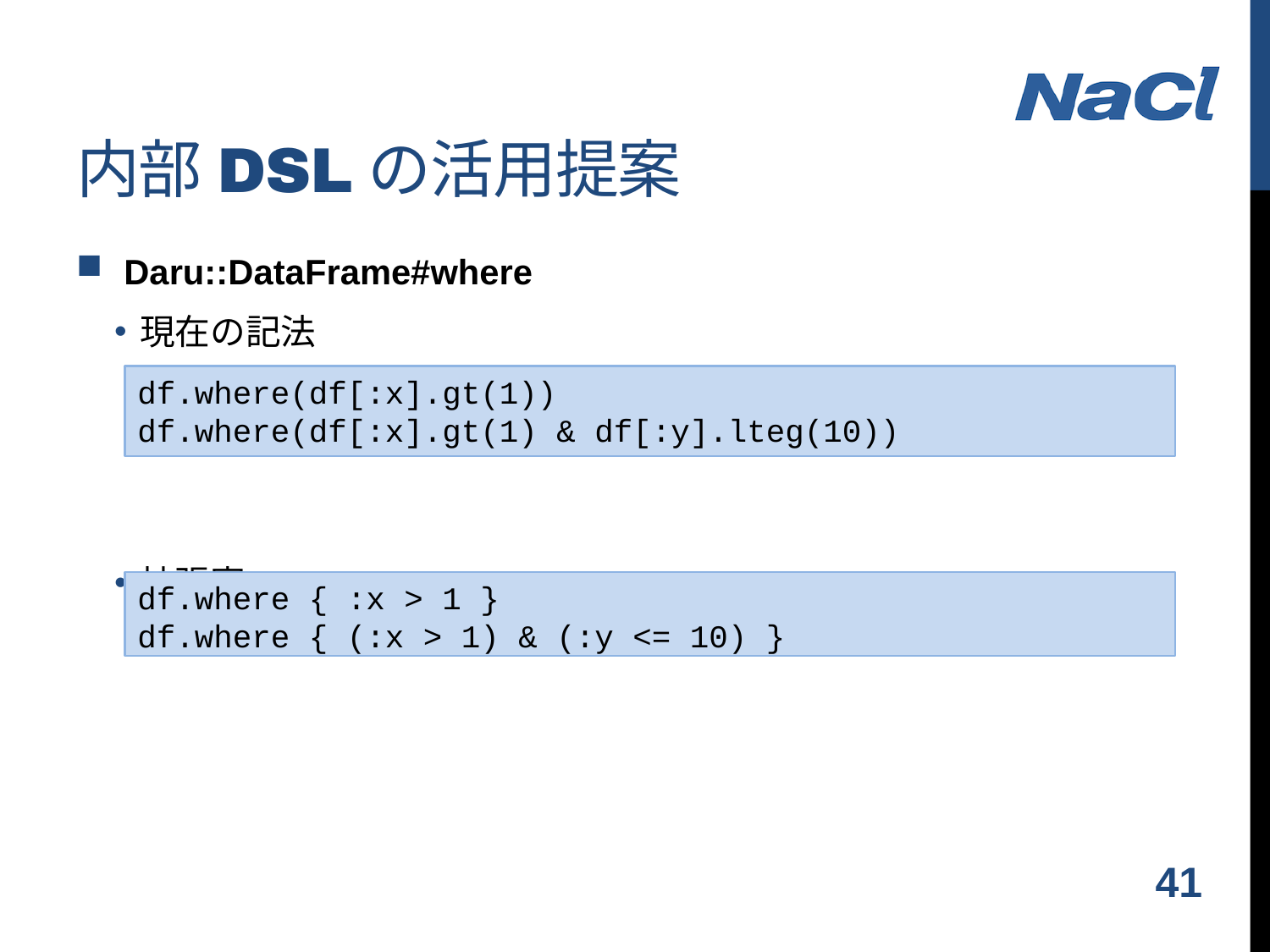

# 内部DSLの活用提案
Daru::DataFrame#where
現在の記法

拡張案
df.where(df[:x].gt(1))
df.where(df[:x].gt(1) & df[:y].lteg(10))
df.where { :x > 1 }
df.where { (:x > 1) & (:y <= 10) }

41